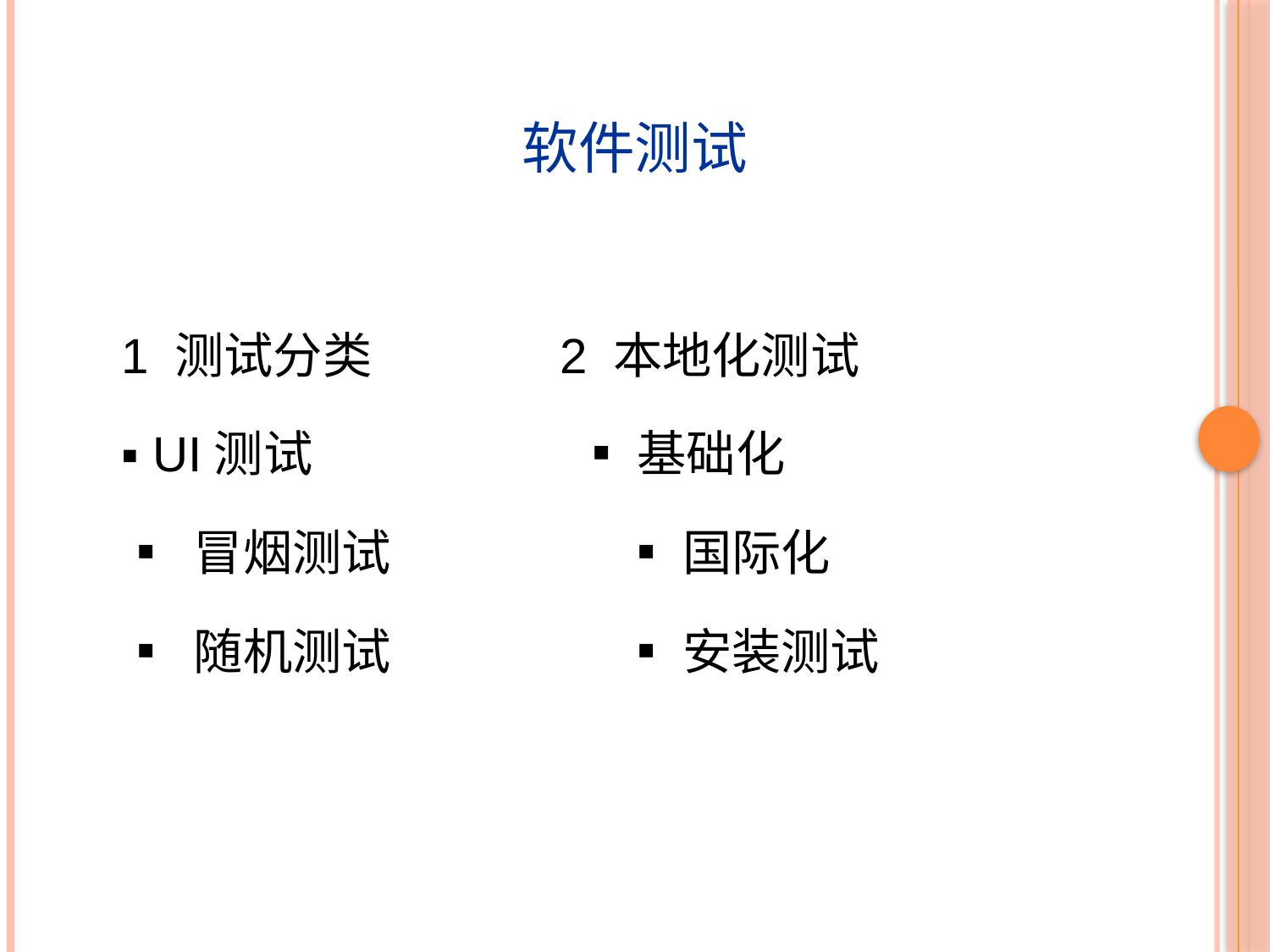

软件测试
1 测试分类                2 本地化测试
▪ UI测试                        ▪ 基础化
▪ 冒烟测试                     ▪ 国际化
▪ 随机测试                     ▪ 安装测试